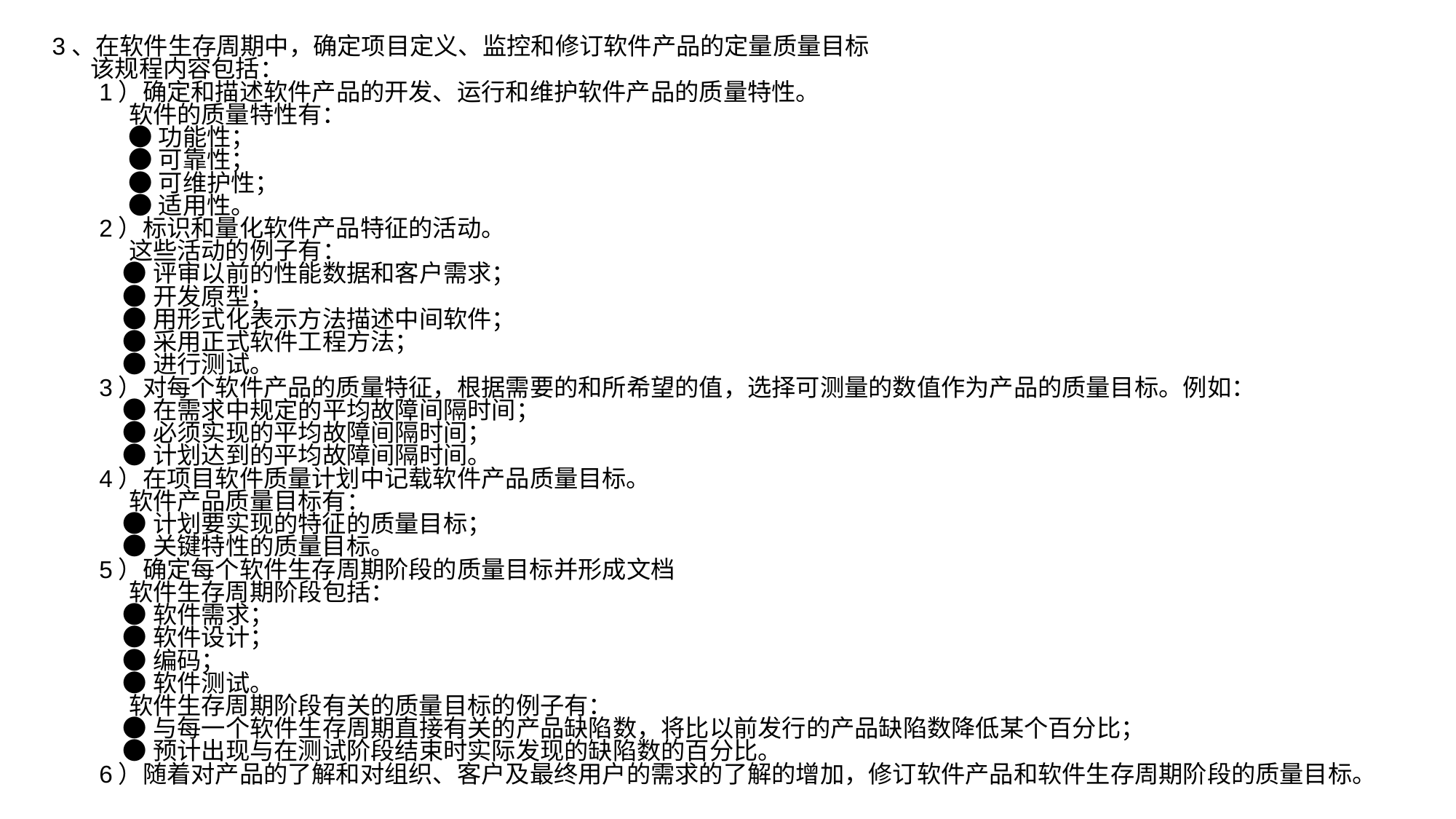

3、在软件生存周期中，确定项目定义、监控和修订软件产品的定量质量目标
      该规程内容包括：
       1）确定和描述软件产品的开发、运行和维护软件产品的质量特性。
             软件的质量特性有：
              ●功能性；
              ●可靠性；
              ●可维护性；
              ●适用性。
       2）标识和量化软件产品特征的活动。
             这些活动的例子有：
             ●评审以前的性能数据和客户需求；
             ●开发原型；
             ●用形式化表示方法描述中间软件；
             ●采用正式软件工程方法；
             ●进行测试。
       3）对每个软件产品的质量特征，根据需要的和所希望的值，选择可测量的数值作为产品的质量目标。例如：
             ●在需求中规定的平均故障间隔时间；
             ●必须实现的平均故障间隔时间；
             ●计划达到的平均故障间隔时间。
       4）在项目软件质量计划中记载软件产品质量目标。
             软件产品质量目标有：
             ●计划要实现的特征的质量目标；
             ●关键特性的质量目标。
       5）确定每个软件生存周期阶段的质量目标并形成文档
             软件生存周期阶段包括：
             ●软件需求；
             ●软件设计；
             ●编码；
             ●软件测试。
             软件生存周期阶段有关的质量目标的例子有：
             ●与每一个软件生存周期直接有关的产品缺陷数，将比以前发行的产品缺陷数降低某个百分比；
             ●预计出现与在测试阶段结束时实际发现的缺陷数的百分比。
       6）随着对产品的了解和对组织、客户及最终用户的需求的了解的增加，修订软件产品和软件生存周期阶段的质量目标。